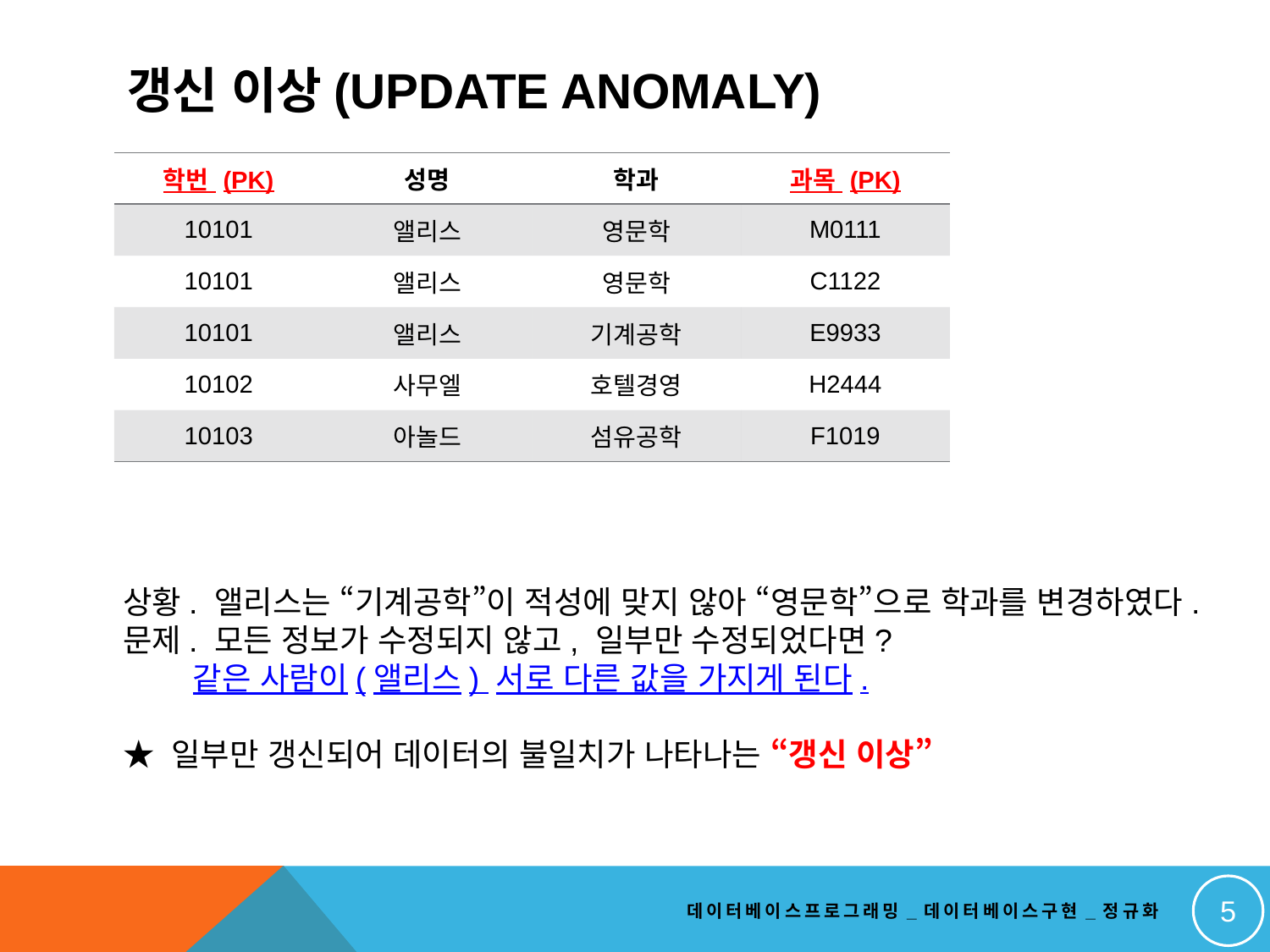

# 갱신 이상(update anomaly)
| 학번 (PK) | 성명 | 학과 | 과목 (PK) |
| --- | --- | --- | --- |
| 10101 | 앨리스 | 영문학 | M0111 |
| 10101 | 앨리스 | 영문학 | C1122 |
| 10101 | 앨리스 | 기계공학 | E9933 |
| 10102 | 사무엘 | 호텔경영 | H2444 |
| 10103 | 아놀드 | 섬유공학 | F1019 |
상황. 앨리스는 “기계공학”이 적성에 맞지 않아 “영문학”으로 학과를 변경하였다.
문제. 모든 정보가 수정되지 않고, 일부만 수정되었다면?
       같은 사람이(앨리스) 서로 다른 값을 가지게 된다.

★ 일부만 갱신되어 데이터의 불일치가 나타나는 “갱신 이상”
5
데이터베이스프로그래밍_데이터베이스구현_정규화